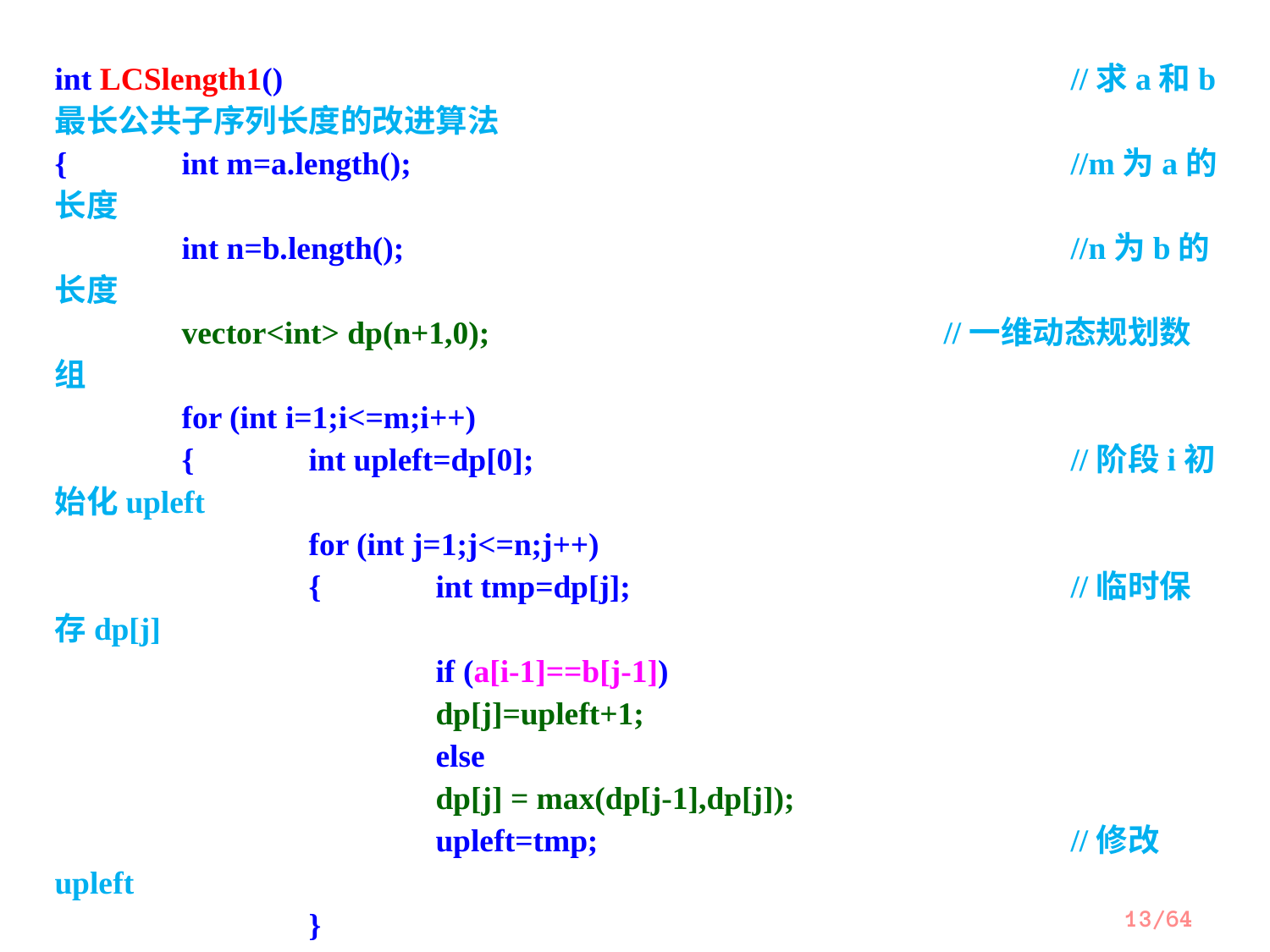

int LCSlength1()							//求a和b最长公共子序列长度的改进算法
{	int m=a.length();						//m为a的长度
	int n=b.length();						//n为b的长度
	vector<int> dp(n+1,0);				//一维动态规划数组
	for (int i=1;i<=m;i++)
	{	int upleft=dp[0];       				//阶段i初始化upleft
		for (int j=1;j<=n;j++)
		{	int tmp=dp[j];      				//临时保存dp[j]
      			if (a[i-1]==b[j-1])
       			dp[j]=upleft+1;
      			else
       			dp[j] = max(dp[j-1],dp[j]);
      			upleft=tmp;     				//修改upleft
    		}
	}
	return dp[n];
}
13/64